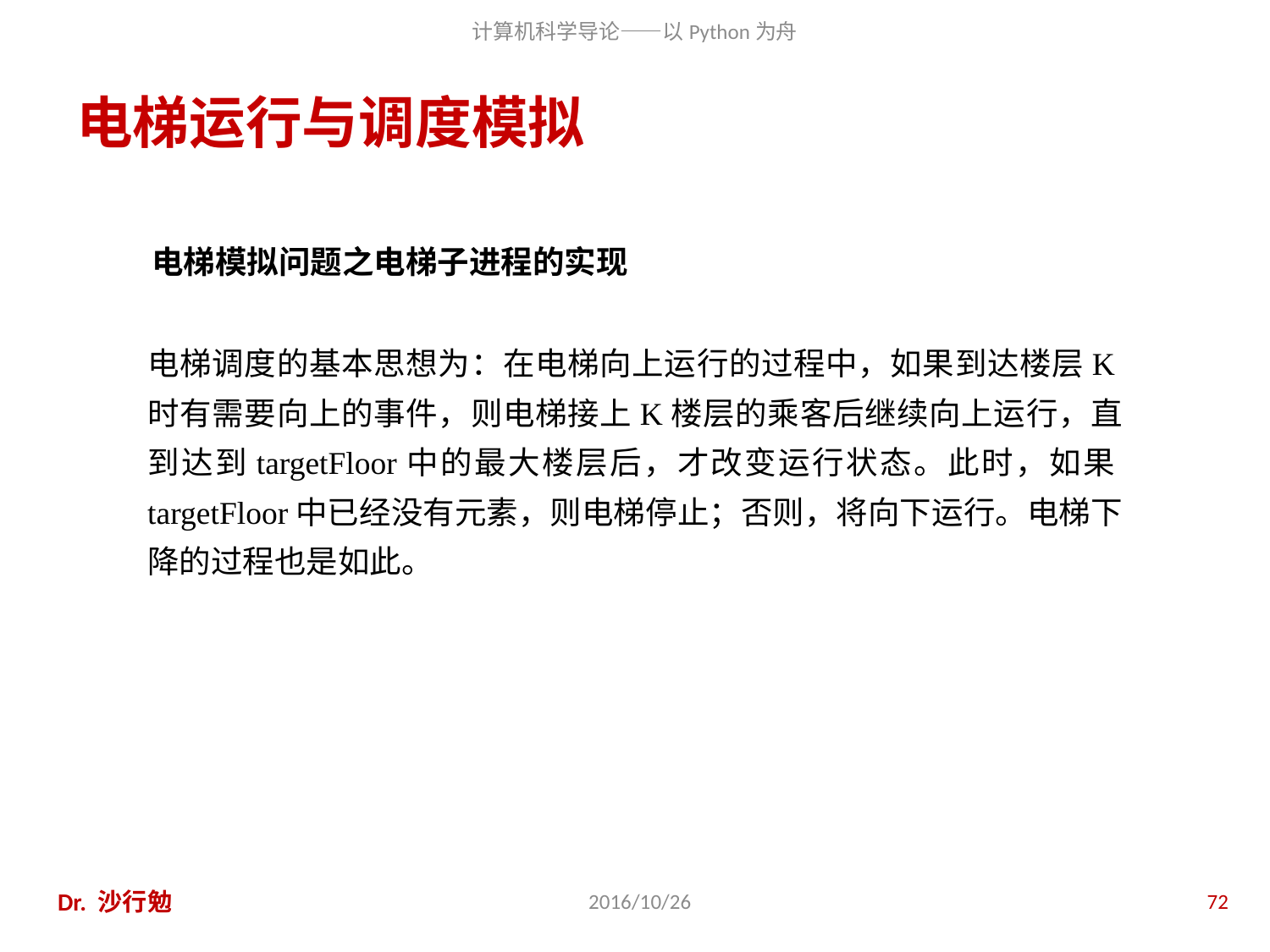

# 电梯运行与调度模拟
电梯模拟问题之电梯子进程的实现
电梯调度的基本思想为：在电梯向上运行的过程中，如果到达楼层K时有需要向上的事件，则电梯接上K楼层的乘客后继续向上运行，直到达到targetFloor中的最大楼层后，才改变运行状态。此时，如果targetFloor中已经没有元素，则电梯停止；否则，将向下运行。电梯下降的过程也是如此。

Dr. 沙行勉
2016/10/26
72